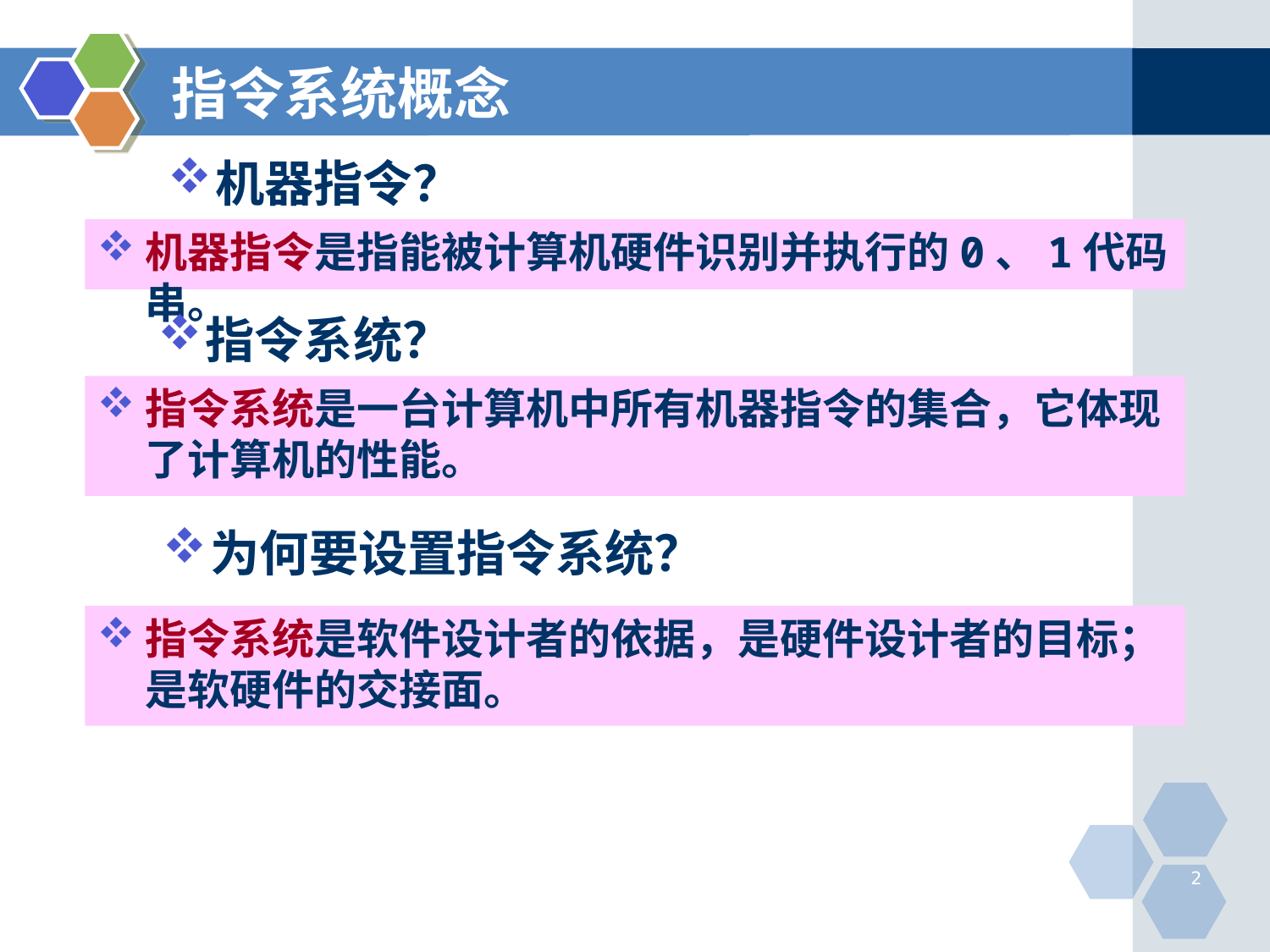

# 指令系统概念
机器指令？
机器指令是指能被计算机硬件识别并执行的0、1代码串。
指令系统？
指令系统是一台计算机中所有机器指令的集合，它体现了计算机的性能。
为何要设置指令系统？
指令系统是软件设计者的依据，是硬件设计者的目标；是软硬件的交接面。
2